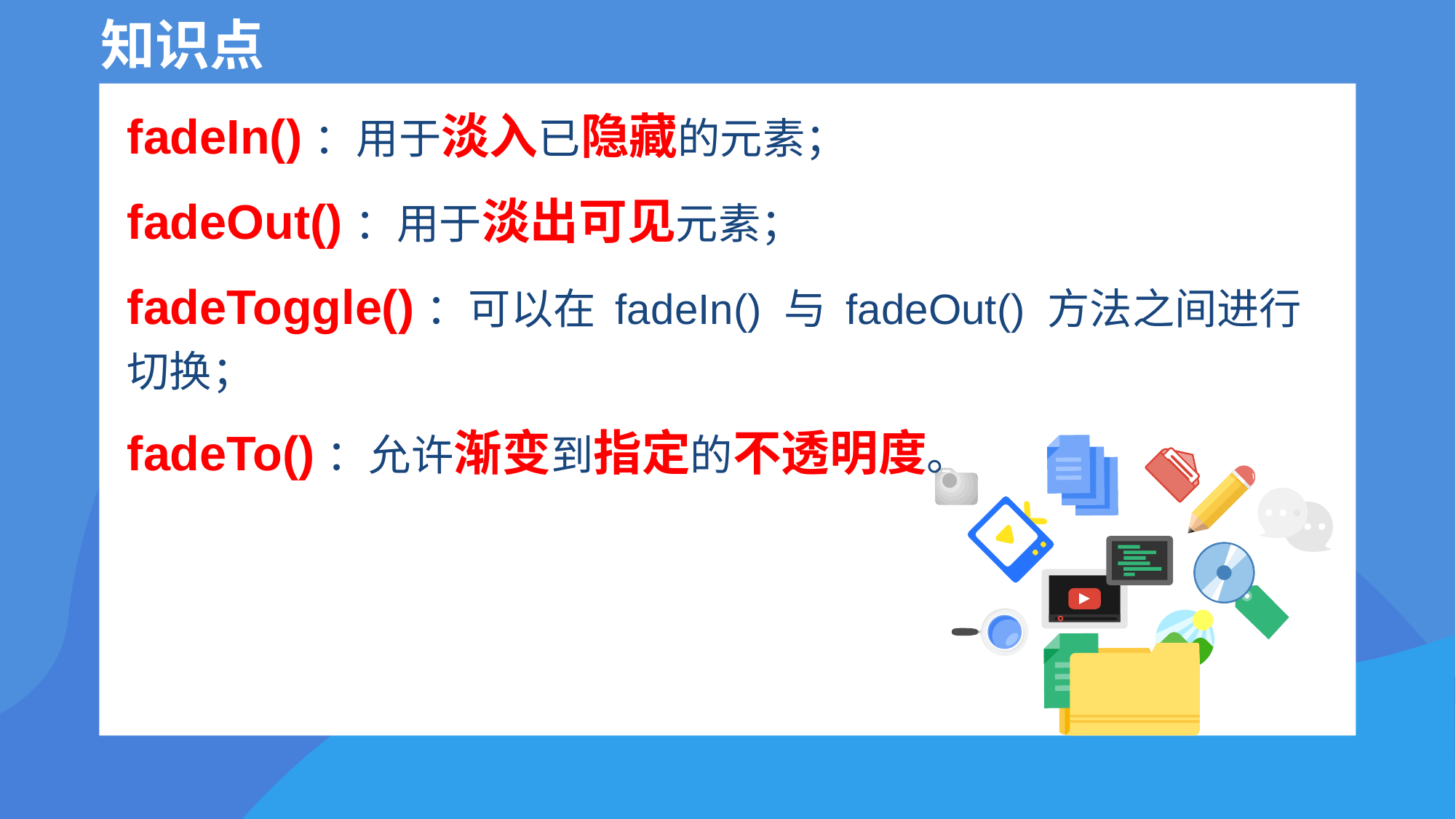

# 知识点
fadeIn()：用于淡入已隐藏的元素；
fadeOut()：用于淡出可见元素；
fadeToggle()：可以在 fadeIn() 与 fadeOut() 方法之间进行切换；
fadeTo()：允许渐变到指定的不透明度。